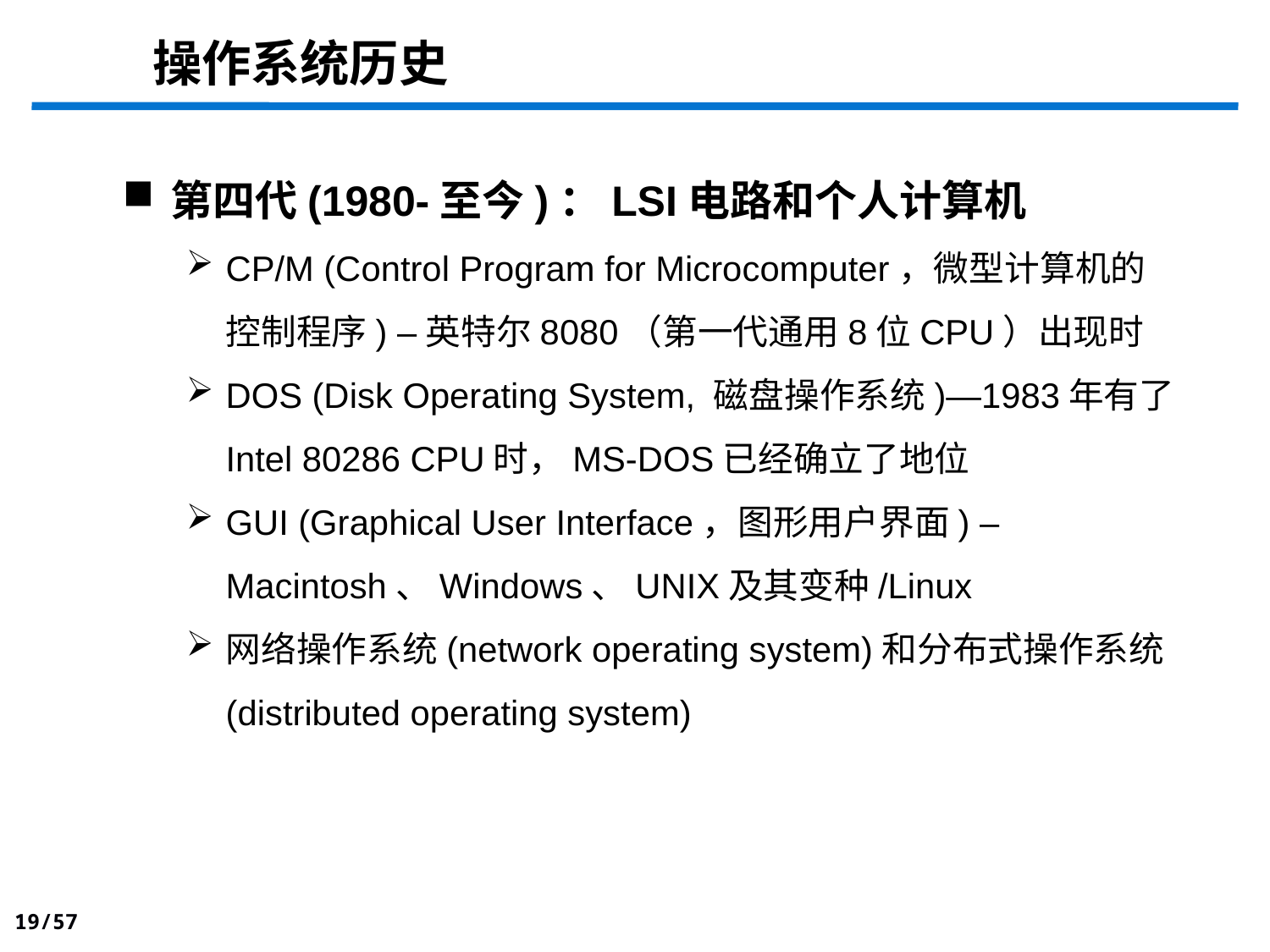

操作系统历史
第四代(1980-至今)：LSI电路和个人计算机
CP/M (Control Program for Microcomputer，微型计算机的控制程序) –英特尔8080（第一代通用8位CPU）出现时
DOS (Disk Operating System, 磁盘操作系统)—1983年有了Intel 80286 CPU时，MS-DOS已经确立了地位
GUI (Graphical User Interface，图形用户界面) –Macintosh、Windows、UNIX及其变种/Linux
网络操作系统(network operating system)和分布式操作系统(distributed operating system)